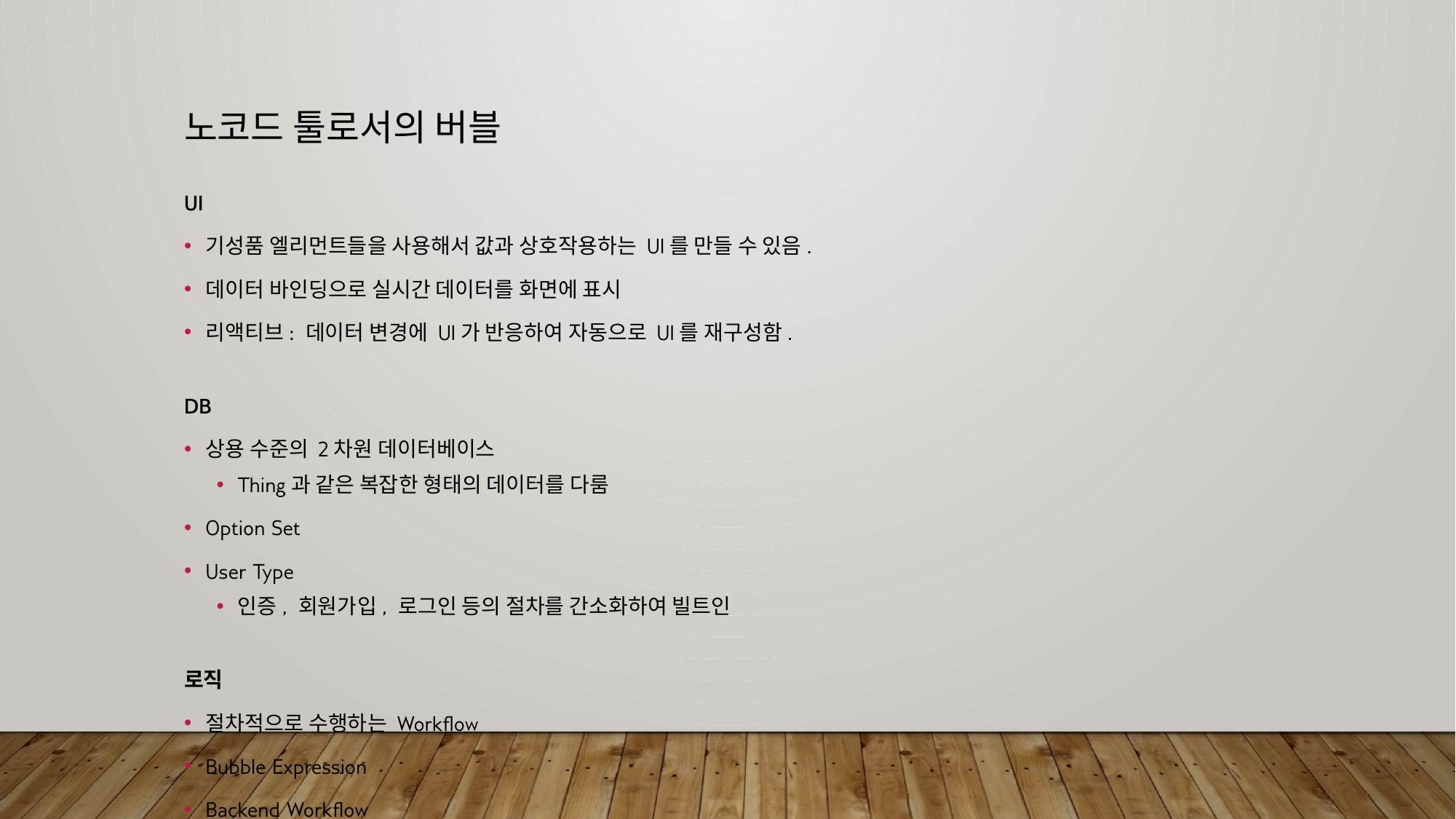

# 노코드 툴로서의 버블
UI
기성품 엘리먼트들을 사용해서 값과 상호작용하는 UI를 만들 수 있음.
데이터 바인딩으로 실시간 데이터를 화면에 표시
리액티브: 데이터 변경에 UI가 반응하여 자동으로 UI를 재구성함.
DB
상용 수준의 2차원 데이터베이스
Thing과 같은 복잡한 형태의 데이터를 다룸
Option Set
User Type
인증, 회원가입, 로그인 등의 절차를 간소화하여 빌트인
로직
절차적으로 수행하는 Workflow
Bubble Expression
Backend Workflow
API Workflow
Data API
높은 자유도와 용이성